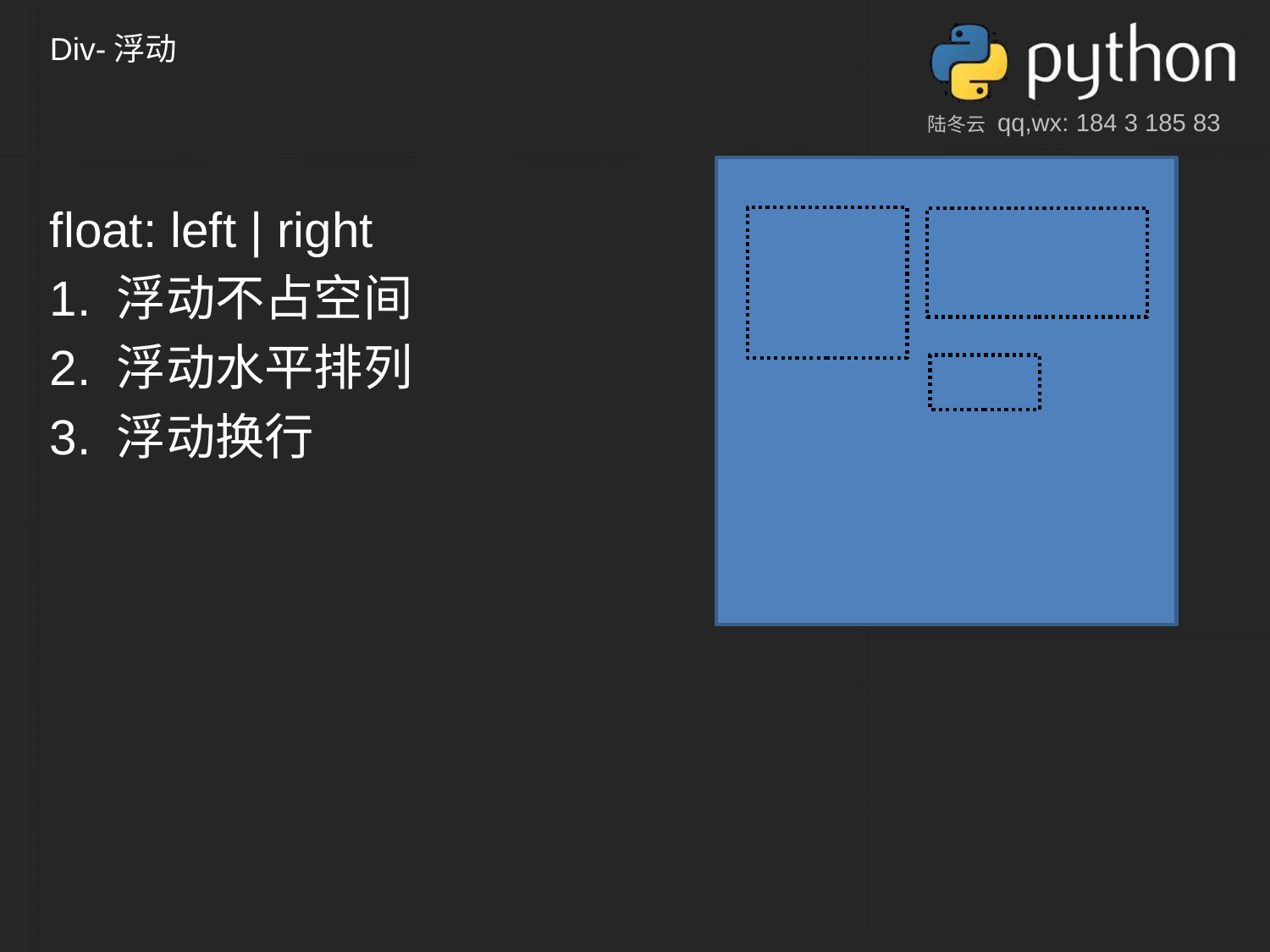

Div-浮动

float: left | right
1. 浮动不占空间
2. 浮动水平排列
3. 浮动换行